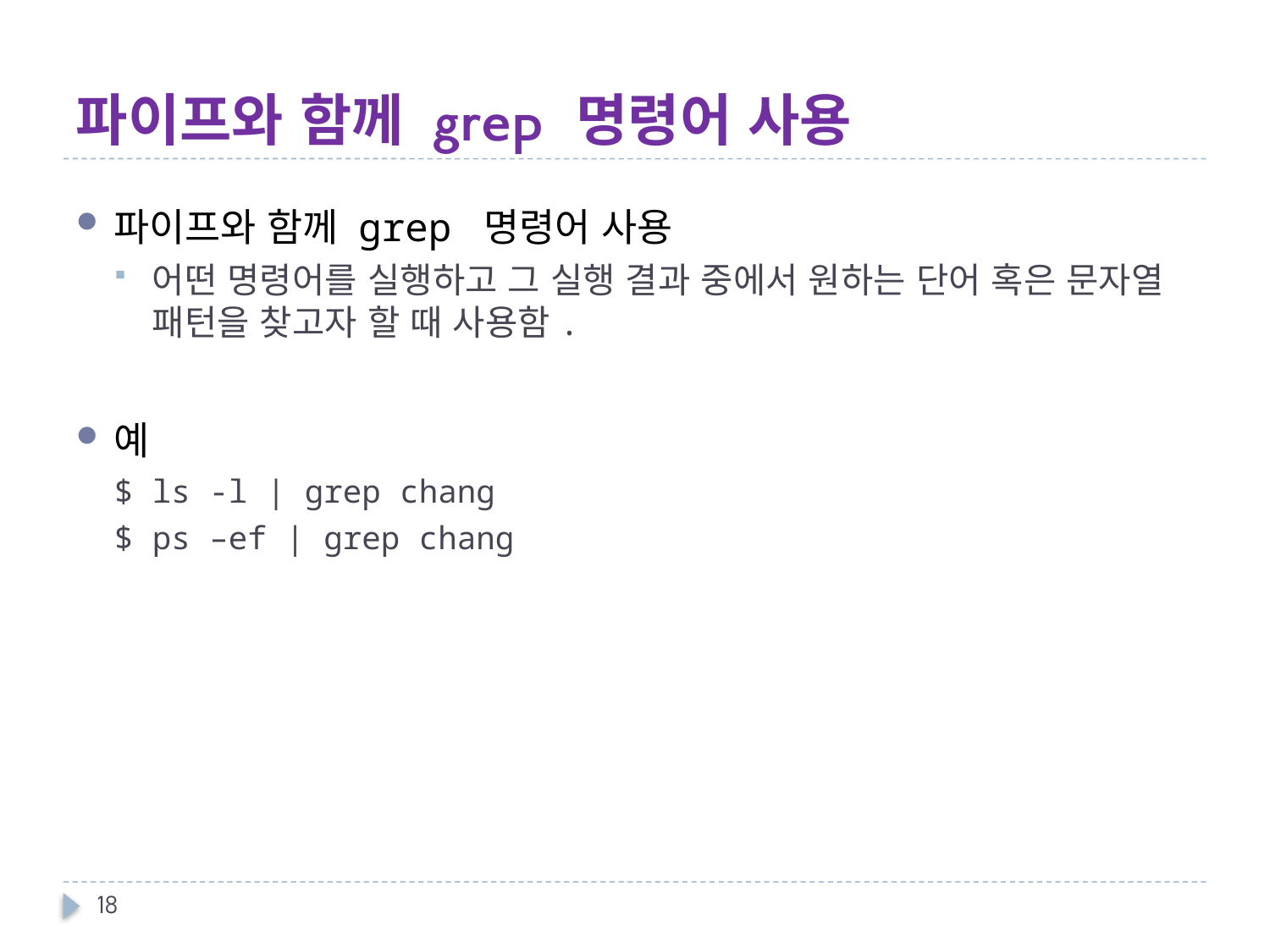

# 파이프와 함께 grep 명령어 사용
파이프와 함께 grep 명령어 사용
어떤 명령어를 실행하고 그 실행 결과 중에서 원하는 단어 혹은 문자열 패턴을 찾고자 할 때 사용함.

예
$ ls -l | grep chang
$ ps –ef | grep chang

18